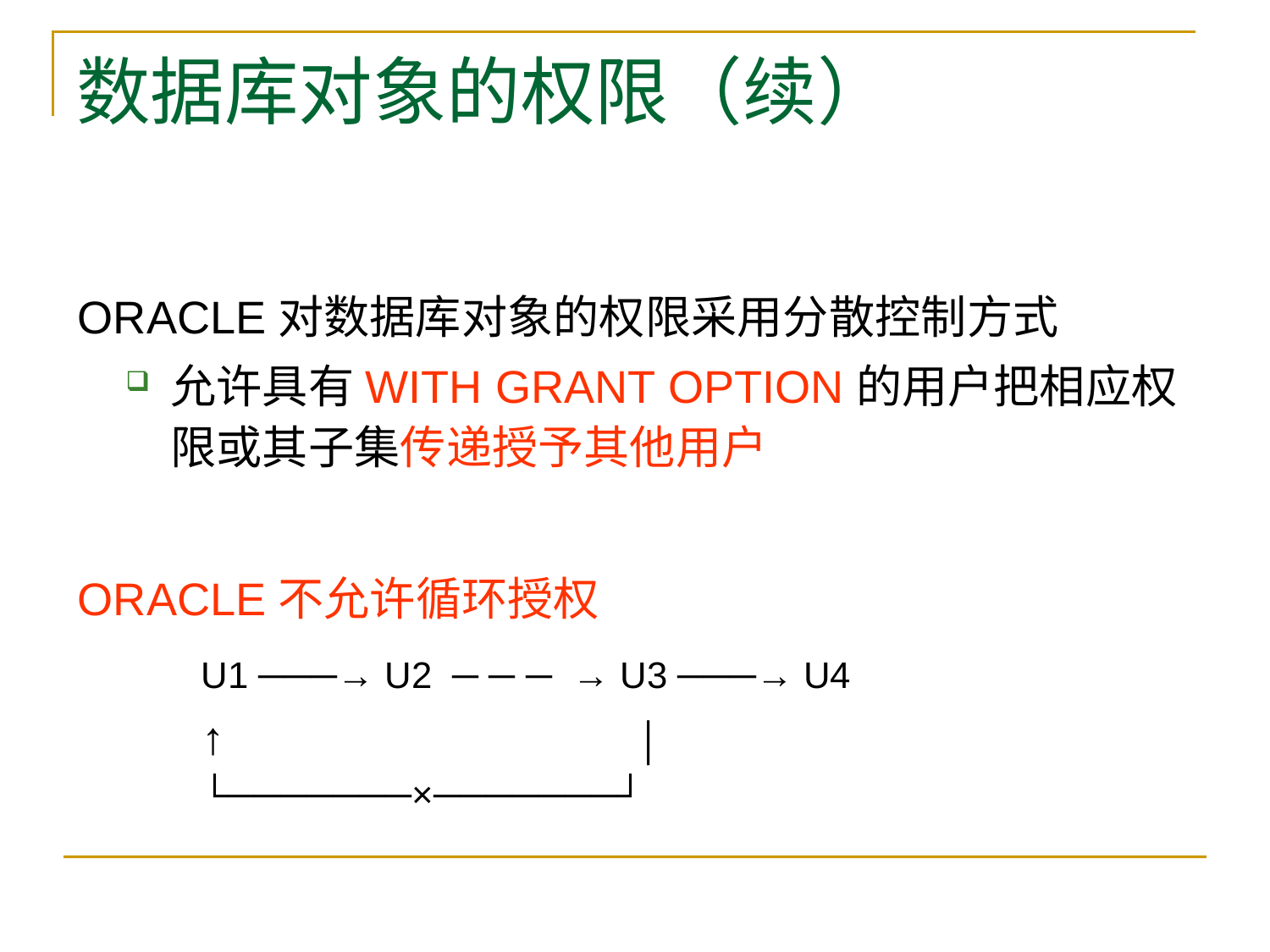

# 数据库对象的权限（续）
ORACLE对数据库对象的权限采用分散控制方式
允许具有WITH GRANT OPTION的用户把相应权限或其子集传递授予其他用户

ORACLE不允许循环授权
　　   U1 ───→ U2  ─ ─ ─  → U3 ───→ U4
            ↑                                        │
            └───────×───────┘